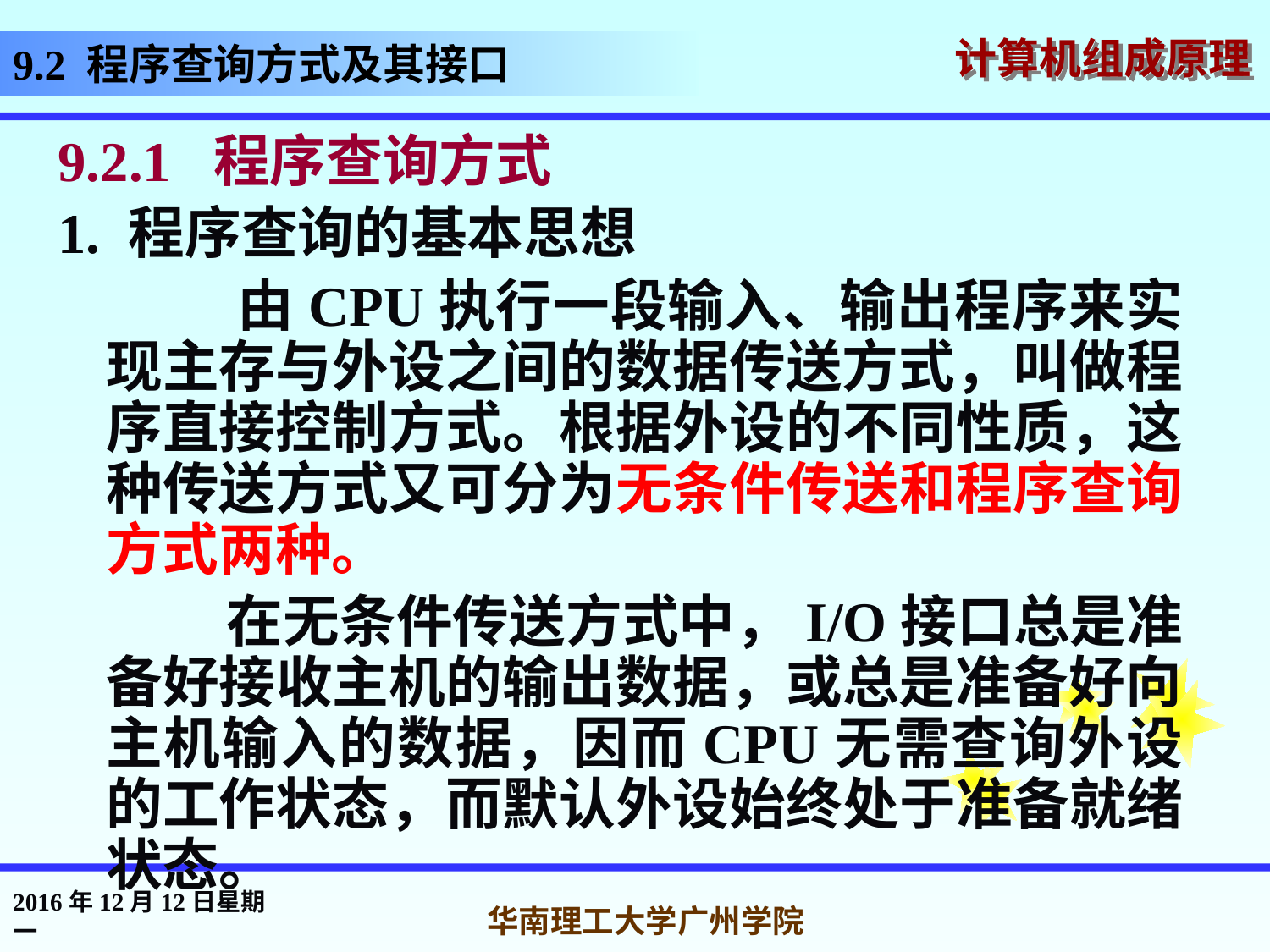

# 9.2 程序查询方式及其接口
9.2.1  程序查询方式
1. 程序查询的基本思想
            由CPU执行一段输入、输出程序来实现主存与外设之间的数据传送方式，叫做程序直接控制方式。根据外设的不同性质，这种传送方式又可分为无条件传送和程序查询方式两种。
            在无条件传送方式中，I/O接口总是准备好接收主机的输出数据，或总是准备好向主机输入的数据，因而CPU无需查询外设的工作状态，而默认外设始终处于准备就绪状态。
2016年12月12日星期一
华南理工大学广州学院